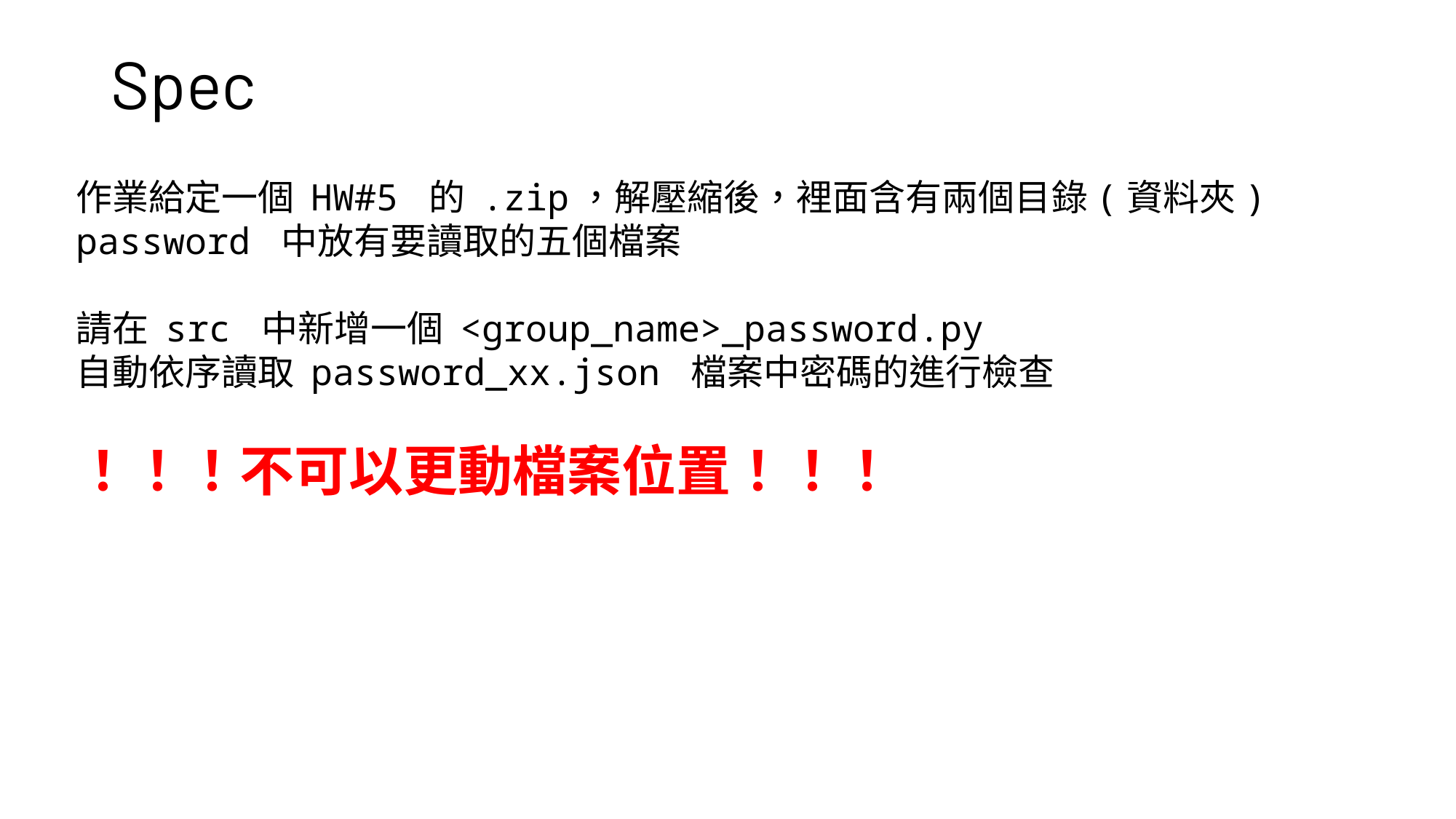

# Spec
作業給定一個 HW#5 的 .zip，解壓縮後，裡面含有兩個目錄(資料夾)
password 中放有要讀取的五個檔案
請在 src 中新增一個 <group_name>_password.py
自動依序讀取 password_xx.json 檔案中密碼的進行檢查
！！！不可以更動檔案位置！！！